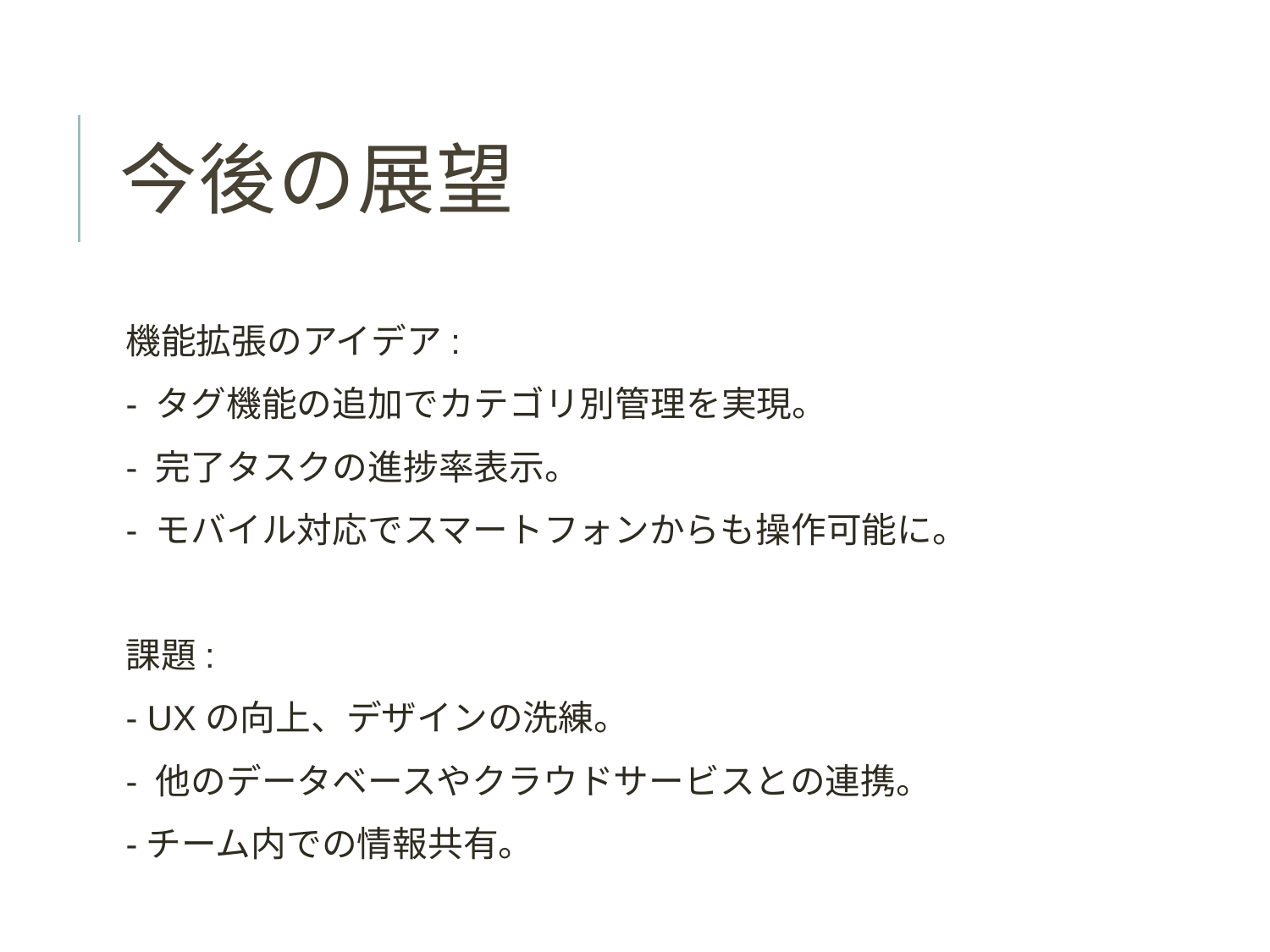

# 今後の展望
機能拡張のアイデア:
- タグ機能の追加でカテゴリ別管理を実現。
- 完了タスクの進捗率表示。
- モバイル対応でスマートフォンからも操作可能に。

課題:
- UXの向上、デザインの洗練。
- 他のデータベースやクラウドサービスとの連携。
-チーム内での情報共有。